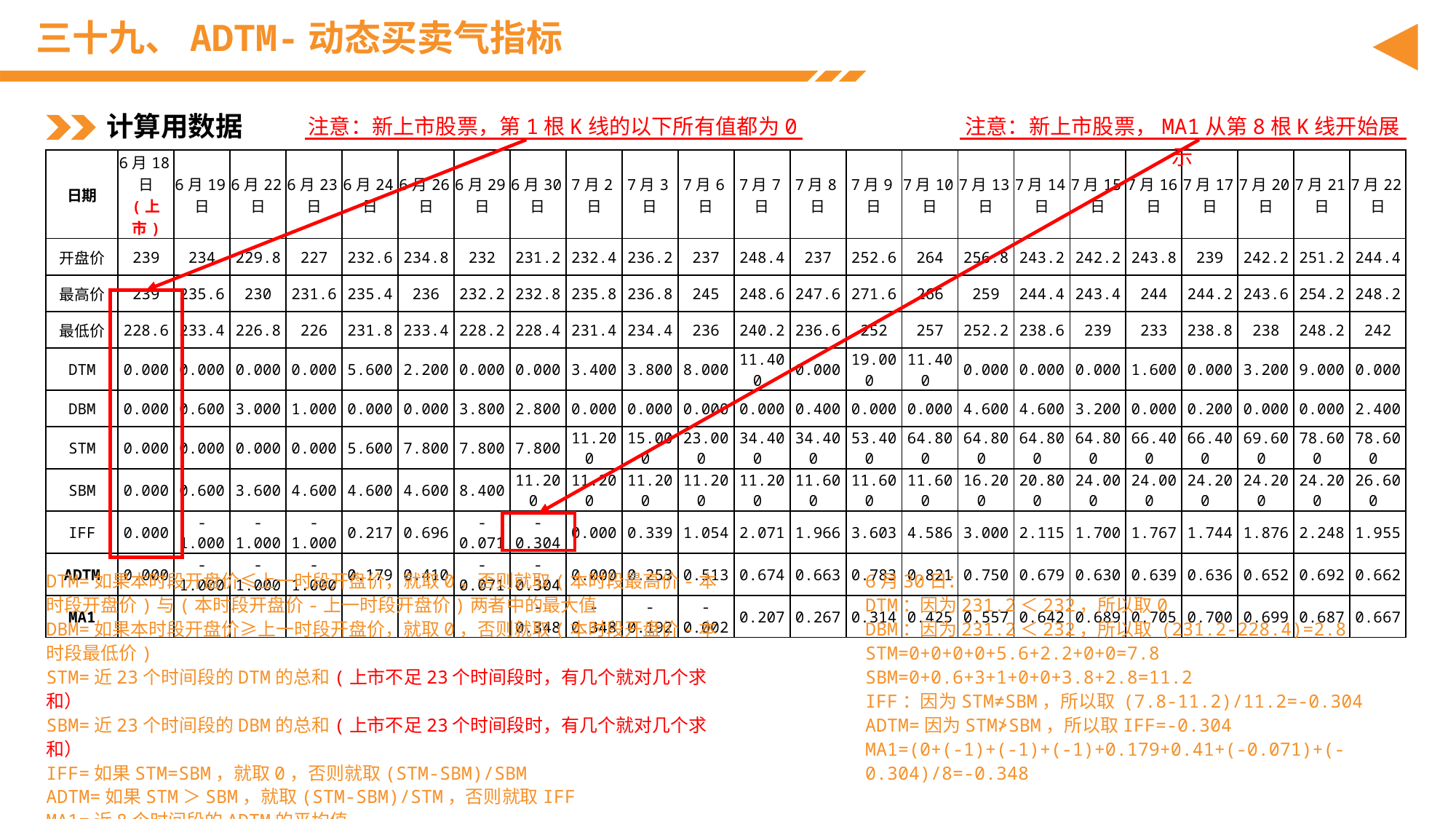

# 三十九、ADTM-动态买卖气指标

注意：新上市股票，第1根K线的以下所有值都为0
注意：新上市股票，MA1从第8根K线开始展示
计算用数据

| 日期 | 6月18日 (上市) | 6月19日 | 6月22日 | 6月23日 | 6月24日 | 6月26日 | 6月29日 | 6月30日 | 7月2日 | 7月3日 | 7月6日 | 7月7日 | 7月8日 | 7月9日 | 7月10日 | 7月13日 | 7月14日 | 7月15日 | 7月16日 | 7月17日 | 7月20日 | 7月21日 | 7月22日 |
| --- | --- | --- | --- | --- | --- | --- | --- | --- | --- | --- | --- | --- | --- | --- | --- | --- | --- | --- | --- | --- | --- | --- | --- |
| 开盘价 | 239 | 234 | 229.8 | 227 | 232.6 | 234.8 | 232 | 231.2 | 232.4 | 236.2 | 237 | 248.4 | 237 | 252.6 | 264 | 256.8 | 243.2 | 242.2 | 243.8 | 239 | 242.2 | 251.2 | 244.4 |
| 最高价 | 239 | 235.6 | 230 | 231.6 | 235.4 | 236 | 232.2 | 232.8 | 235.8 | 236.8 | 245 | 248.6 | 247.6 | 271.6 | 266 | 259 | 244.4 | 243.4 | 244 | 244.2 | 243.6 | 254.2 | 248.2 |
| 最低价 | 228.6 | 233.4 | 226.8 | 226 | 231.8 | 233.4 | 228.2 | 228.4 | 231.4 | 234.4 | 236 | 240.2 | 236.6 | 252 | 257 | 252.2 | 238.6 | 239 | 233 | 238.8 | 238 | 248.2 | 242 |
| DTM | 0.000 | 0.000 | 0.000 | 0.000 | 5.600 | 2.200 | 0.000 | 0.000 | 3.400 | 3.800 | 8.000 | 11.400 | 0.000 | 19.000 | 11.400 | 0.000 | 0.000 | 0.000 | 1.600 | 0.000 | 3.200 | 9.000 | 0.000 |
| DBM | 0.000 | 0.600 | 3.000 | 1.000 | 0.000 | 0.000 | 3.800 | 2.800 | 0.000 | 0.000 | 0.000 | 0.000 | 0.400 | 0.000 | 0.000 | 4.600 | 4.600 | 3.200 | 0.000 | 0.200 | 0.000 | 0.000 | 2.400 |
| STM | 0.000 | 0.000 | 0.000 | 0.000 | 5.600 | 7.800 | 7.800 | 7.800 | 11.200 | 15.000 | 23.000 | 34.400 | 34.400 | 53.400 | 64.800 | 64.800 | 64.800 | 64.800 | 66.400 | 66.400 | 69.600 | 78.600 | 78.600 |
| SBM | 0.000 | 0.600 | 3.600 | 4.600 | 4.600 | 4.600 | 8.400 | 11.200 | 11.200 | 11.200 | 11.200 | 11.200 | 11.600 | 11.600 | 11.600 | 16.200 | 20.800 | 24.000 | 24.000 | 24.200 | 24.200 | 24.200 | 26.600 |
| IFF | 0.000 | -1.000 | -1.000 | -1.000 | 0.217 | 0.696 | -0.071 | -0.304 | 0.000 | 0.339 | 1.054 | 2.071 | 1.966 | 3.603 | 4.586 | 3.000 | 2.115 | 1.700 | 1.767 | 1.744 | 1.876 | 2.248 | 1.955 |
| ADTM | 0.000 | -1.000 | -1.000 | -1.000 | 0.179 | 0.410 | -0.071 | -0.304 | 0.000 | 0.253 | 0.513 | 0.674 | 0.663 | 0.783 | 0.821 | 0.750 | 0.679 | 0.630 | 0.639 | 0.636 | 0.652 | 0.692 | 0.662 |
| MA1 |  |  |  |  |  |  |  | -0.348 | -0.348 | -0.192 | -0.002 | 0.207 | 0.267 | 0.314 | 0.425 | 0.557 | 0.642 | 0.689 | 0.705 | 0.700 | 0.699 | 0.687 | 0.667 |

DTM=如果本时段开盘价≤上一时段开盘价，就取0，否则就取(本时段最高价-本时段开盘价)与(本时段开盘价-上一时段开盘价)两者中的最大值
DBM=如果本时段开盘价≥上一时段开盘价，就取0，否则就取(本时段开盘价-本时段最低价)
STM=近23个时间段的DTM的总和(上市不足23个时间段时，有几个就对几个求和）
SBM=近23个时间段的DBM的总和(上市不足23个时间段时，有几个就对几个求和）
IFF=如果STM=SBM，就取0，否则就取(STM-SBM)/SBM
ADTM=如果STM＞SBM，就取(STM-SBM)/STM，否则就取IFF
MA1=近8个时间段的ADTM的平均值
6月30日：
DTM：因为231.2＜232，所以取0
DBM：因为231.2＜232，所以取 (231.2-228.4)=2.8
STM=0+0+0+0+5.6+2.2+0+0=7.8
SBM=0+0.6+3+1+0+0+3.8+2.8=11.2
IFF：因为STM≠SBM，所以取 (7.8-11.2)/11.2=-0.304
ADTM=因为STM≯SBM，所以取IFF=-0.304
MA1=(0+(-1)+(-1)+(-1)+0.179+0.41+(-0.071)+(-0.304)/8=-0.348